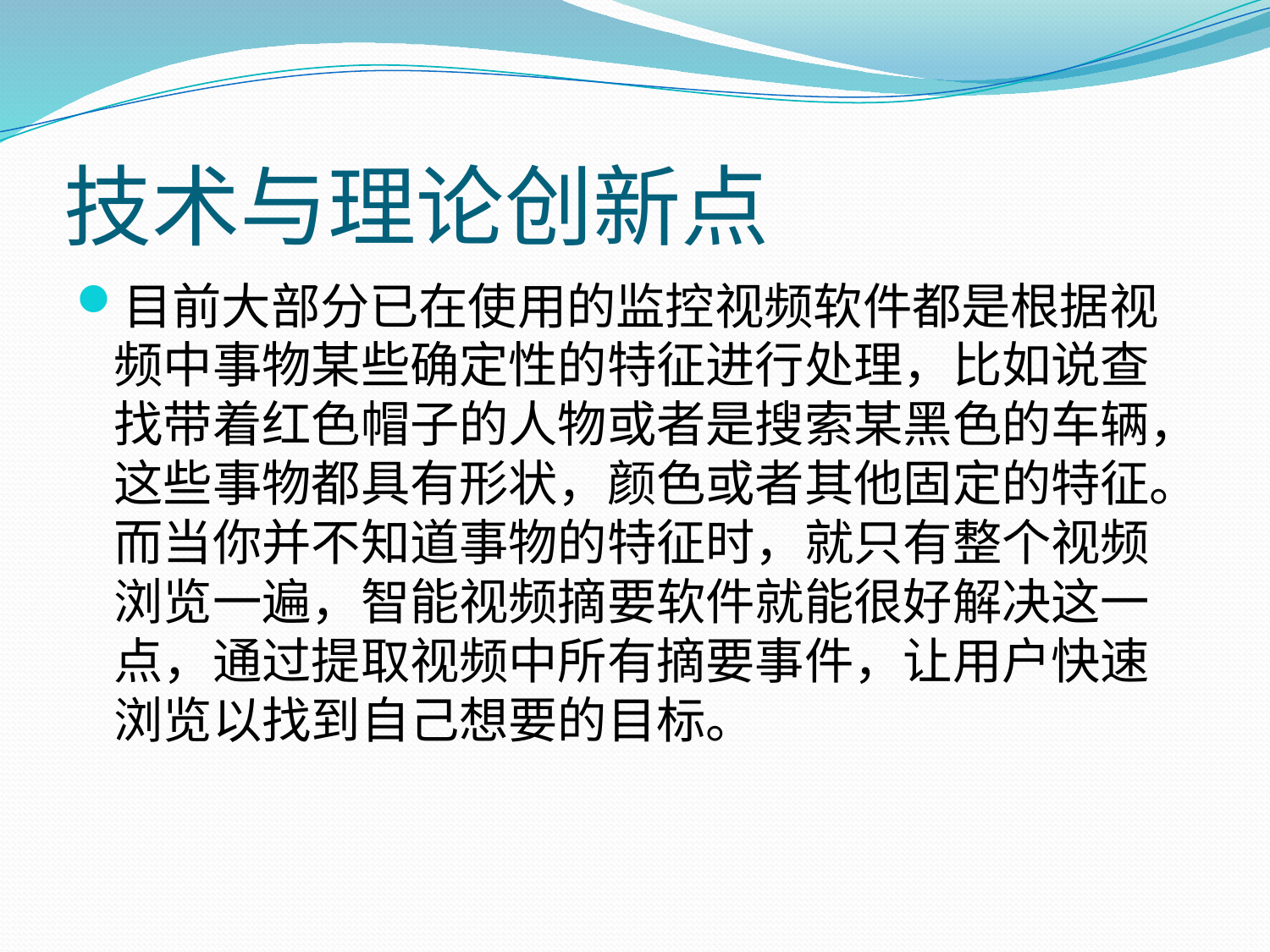

# 技术与理论创新点
目前大部分已在使用的监控视频软件都是根据视频中事物某些确定性的特征进行处理，比如说查找带着红色帽子的人物或者是搜索某黑色的车辆，这些事物都具有形状，颜色或者其他固定的特征。而当你并不知道事物的特征时，就只有整个视频浏览一遍，智能视频摘要软件就能很好解决这一点，通过提取视频中所有摘要事件，让用户快速浏览以找到自己想要的目标。